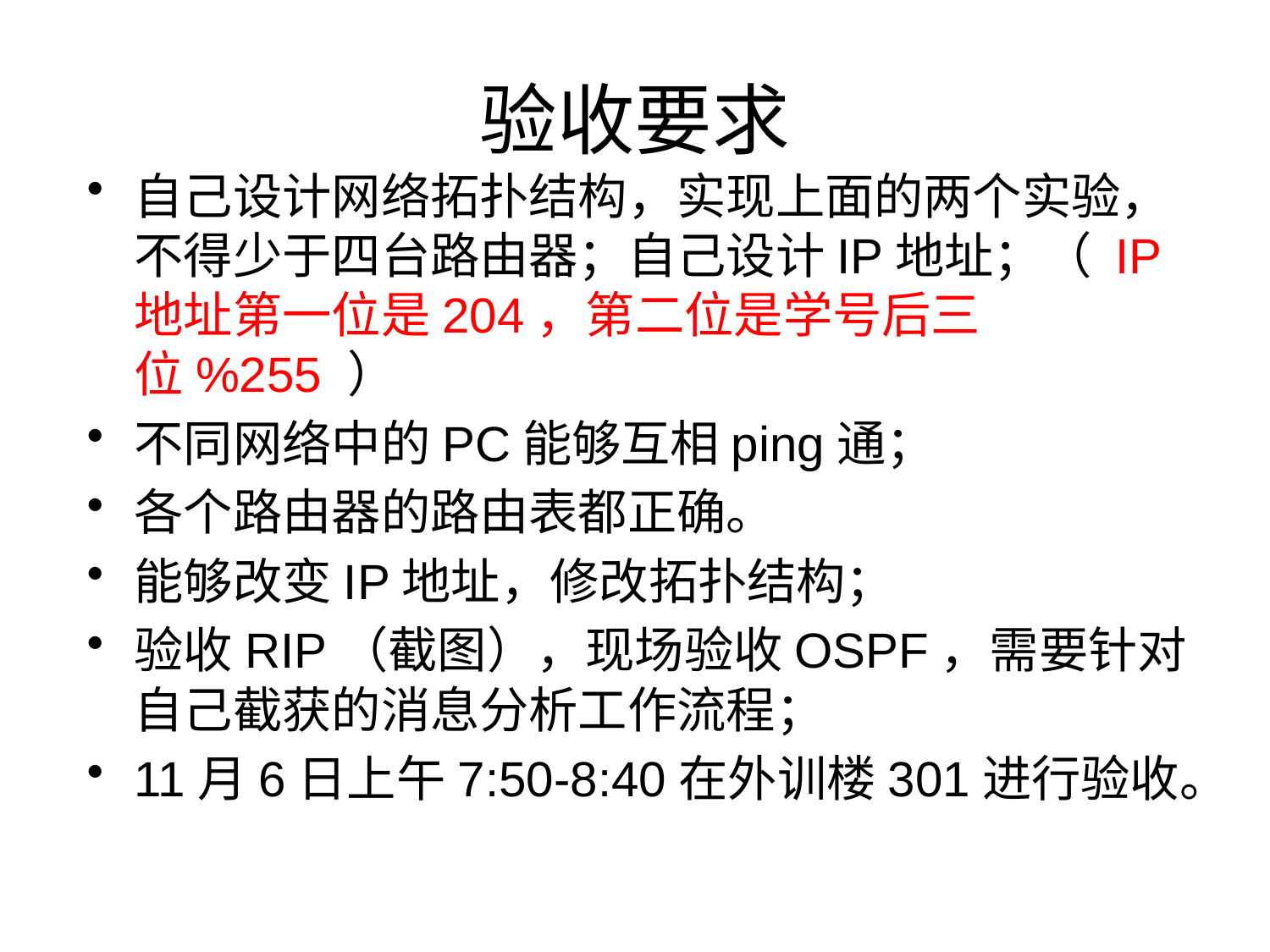

# 验收要求
自己设计网络拓扑结构，实现上面的两个实验，不得少于四台路由器；自己设计IP地址；（ IP地址第一位是204，第二位是学号后三位%255 ）
不同网络中的PC能够互相ping通；
各个路由器的路由表都正确。
能够改变IP地址，修改拓扑结构；
验收RIP（截图），现场验收OSPF，需要针对自己截获的消息分析工作流程；
11月6日上午7:50-8:40在外训楼301进行验收。